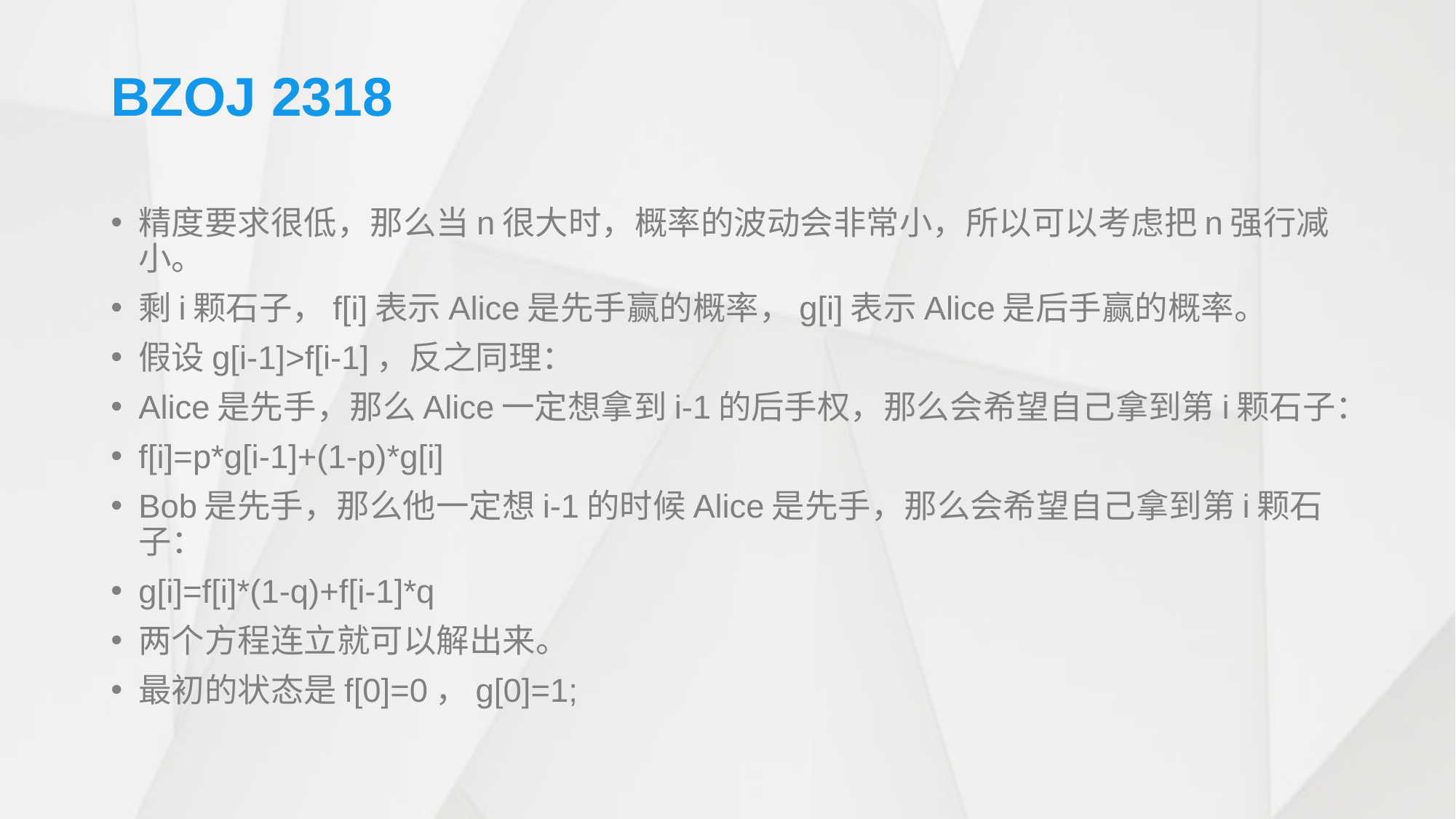

# BZOJ 2318
精度要求很低，那么当n很大时，概率的波动会非常小，所以可以考虑把n强行减小。
剩i颗石子，f[i]表示Alice是先手赢的概率，g[i]表示Alice是后手赢的概率。
假设g[i-1]>f[i-1]，反之同理：
Alice是先手，那么Alice一定想拿到i-1的后手权，那么会希望自己拿到第i颗石子：
f[i]=p*g[i-1]+(1-p)*g[i]
Bob是先手，那么他一定想i-1的时候Alice是先手，那么会希望自己拿到第i颗石子：
g[i]=f[i]*(1-q)+f[i-1]*q
两个方程连立就可以解出来。
最初的状态是f[0]=0，g[0]=1;